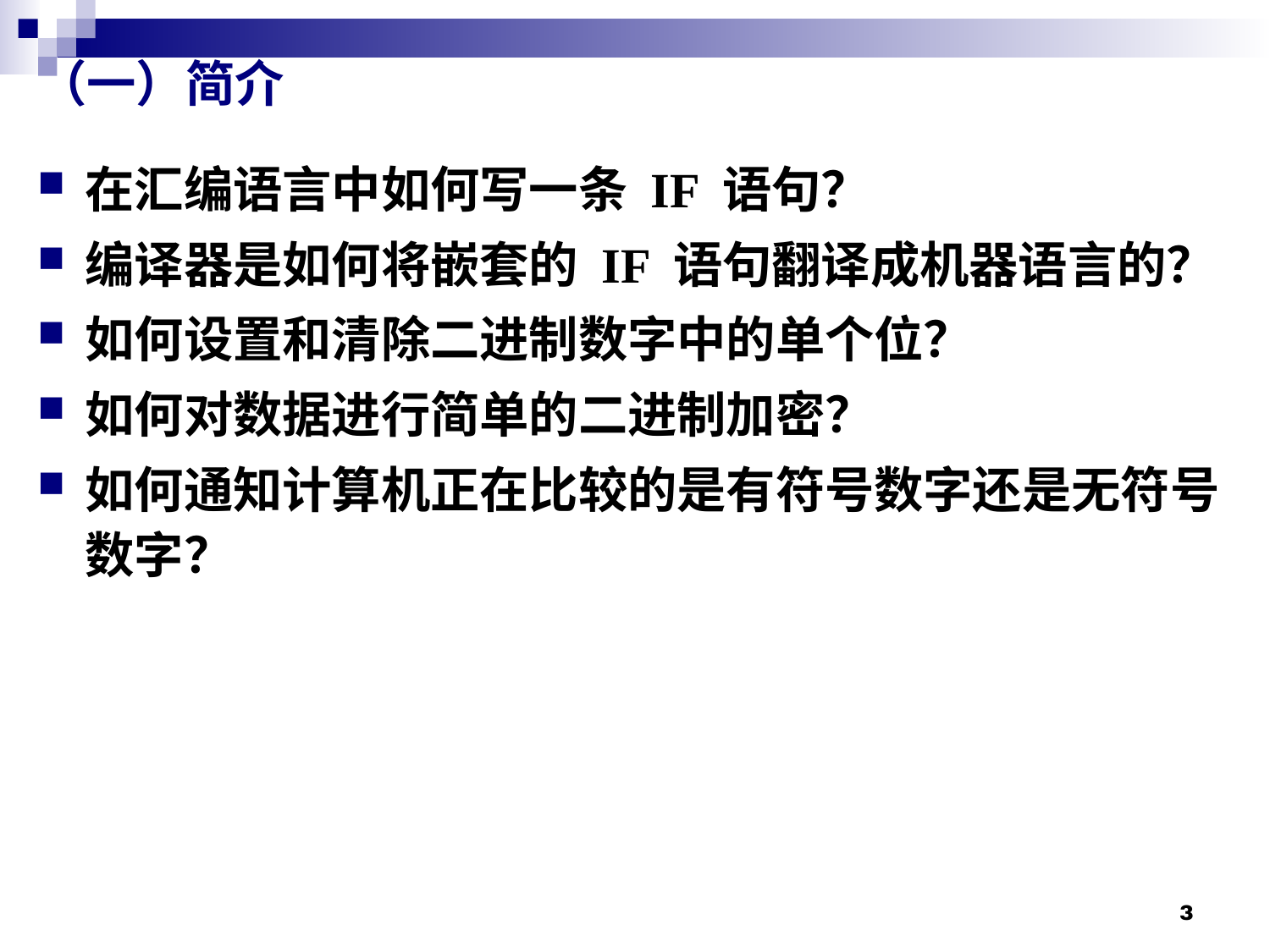

# （一）简介
在汇编语言中如何写一条 IF 语句？
编译器是如何将嵌套的 IF 语句翻译成机器语言的？
如何设置和清除二进制数字中的单个位？
如何对数据进行简单的二进制加密？
如何通知计算机正在比较的是有符号数字还是无符号数字？
3